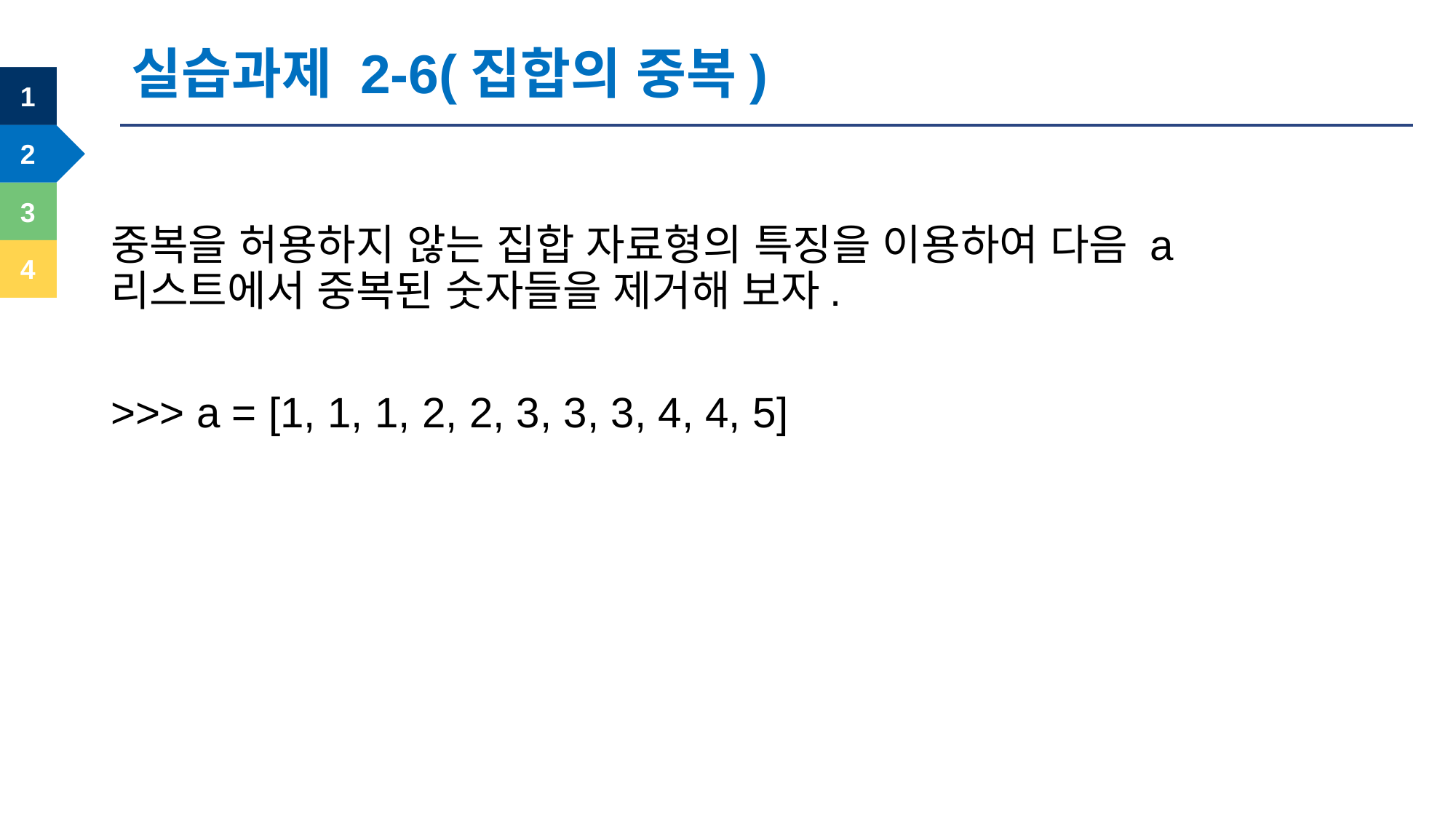

실습과제 2-6(집합의 중복)
중복을 허용하지 않는 집합 자료형의 특징을 이용하여 다음 a 리스트에서 중복된 숫자들을 제거해 보자.

>>> a = [1, 1, 1, 2, 2, 3, 3, 3, 4, 4, 5]